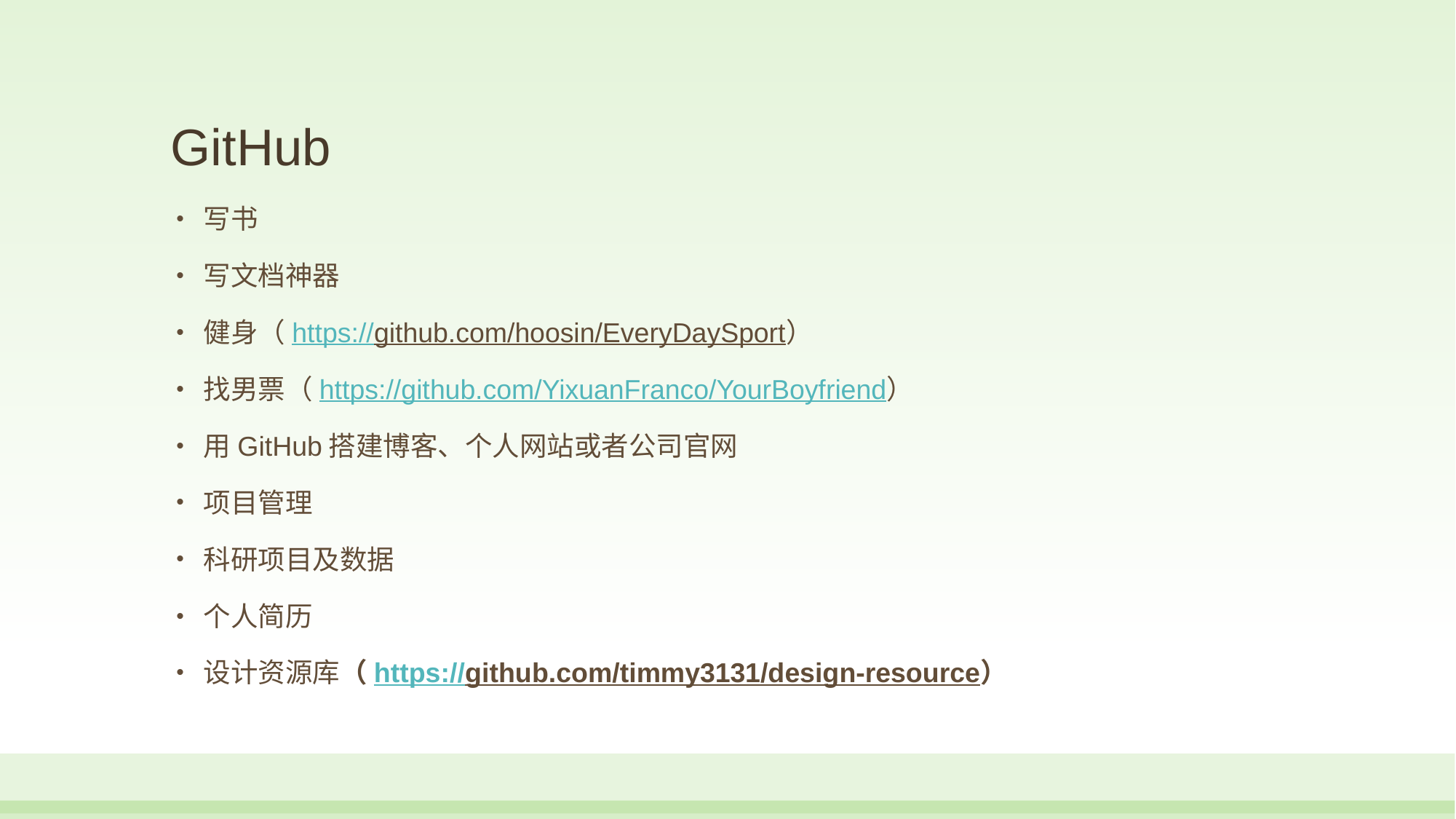

# GitHub
写书
写文档神器
健身（https://github.com/hoosin/EveryDaySport）
找男票（https://github.com/YixuanFranco/YourBoyfriend）
用GitHub搭建博客、个人网站或者公司官网
项目管理
科研项目及数据
个人简历
设计资源库（https://github.com/timmy3131/design-resource）